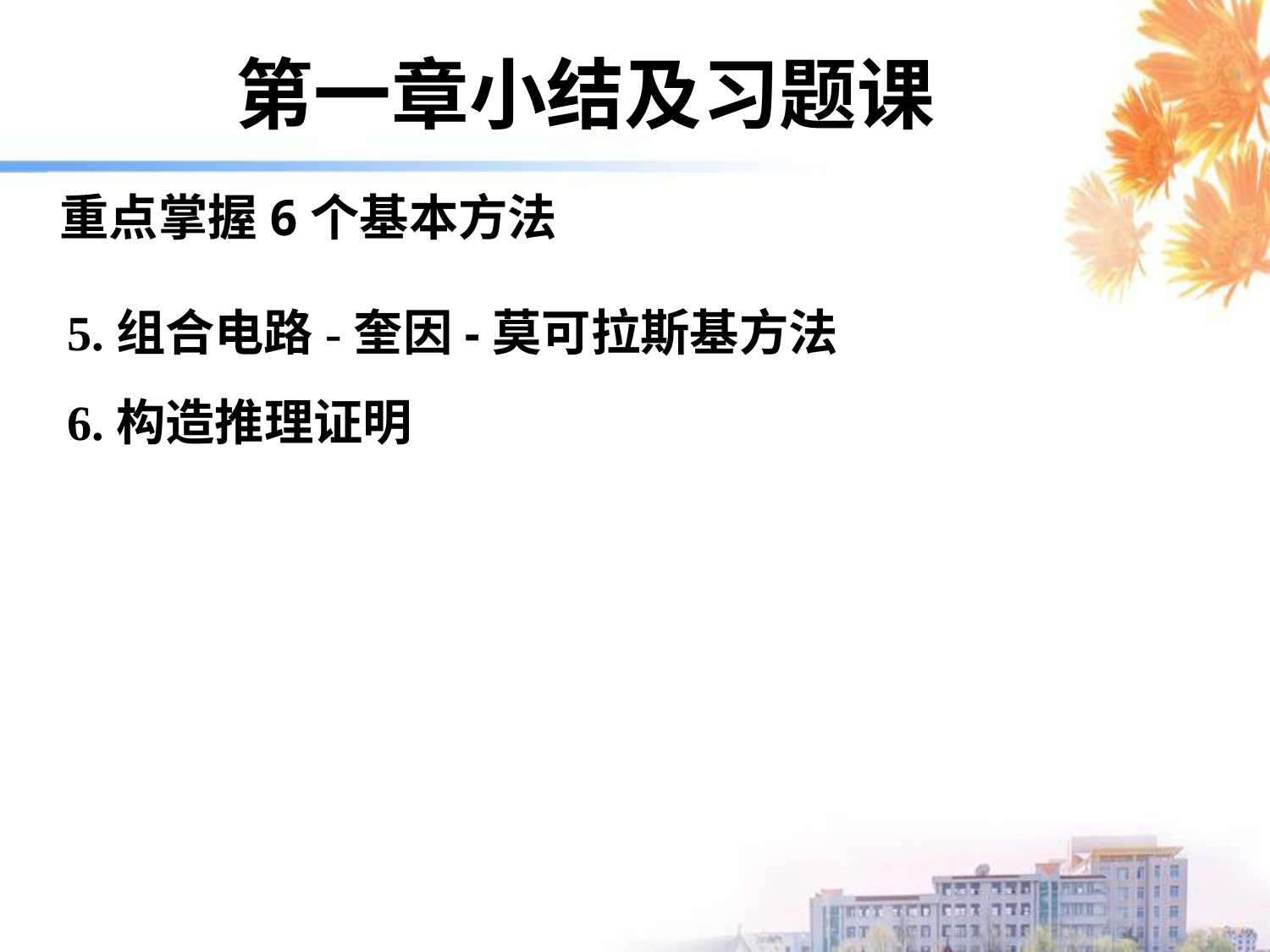

第一章小结及习题课
重点掌握6个基本方法
5.组合电路-奎因-莫可拉斯基方法
6.构造推理证明